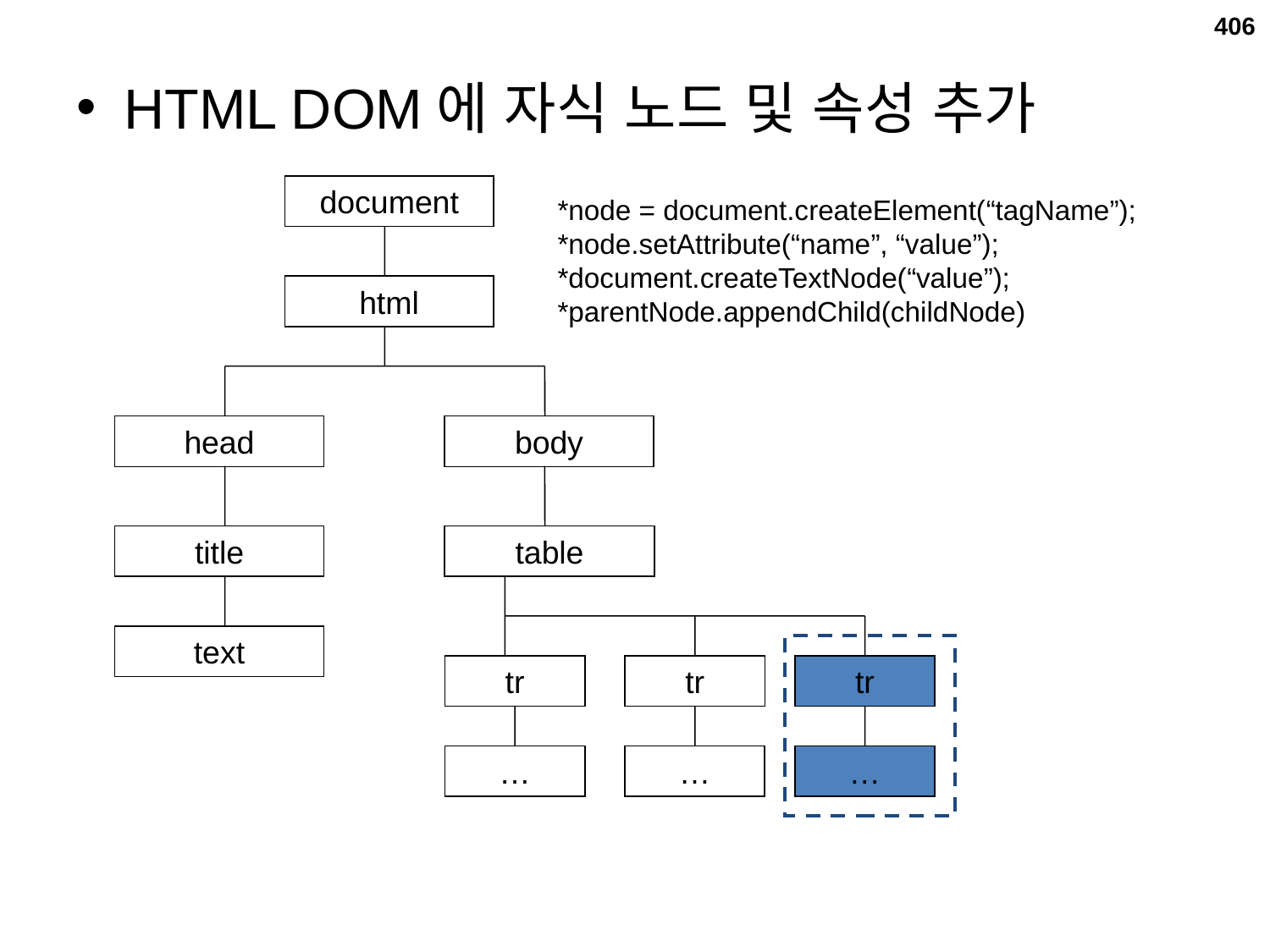

406
HTML DOM에 자식 노드 및 속성 추가
document
*node = document.createElement(“tagName”);
*node.setAttribute(“name”, “value”);
*document.createTextNode(“value”);
*parentNode.appendChild(childNode)

html

head
body

title
table

text

tr
tr
tr

…
…
…